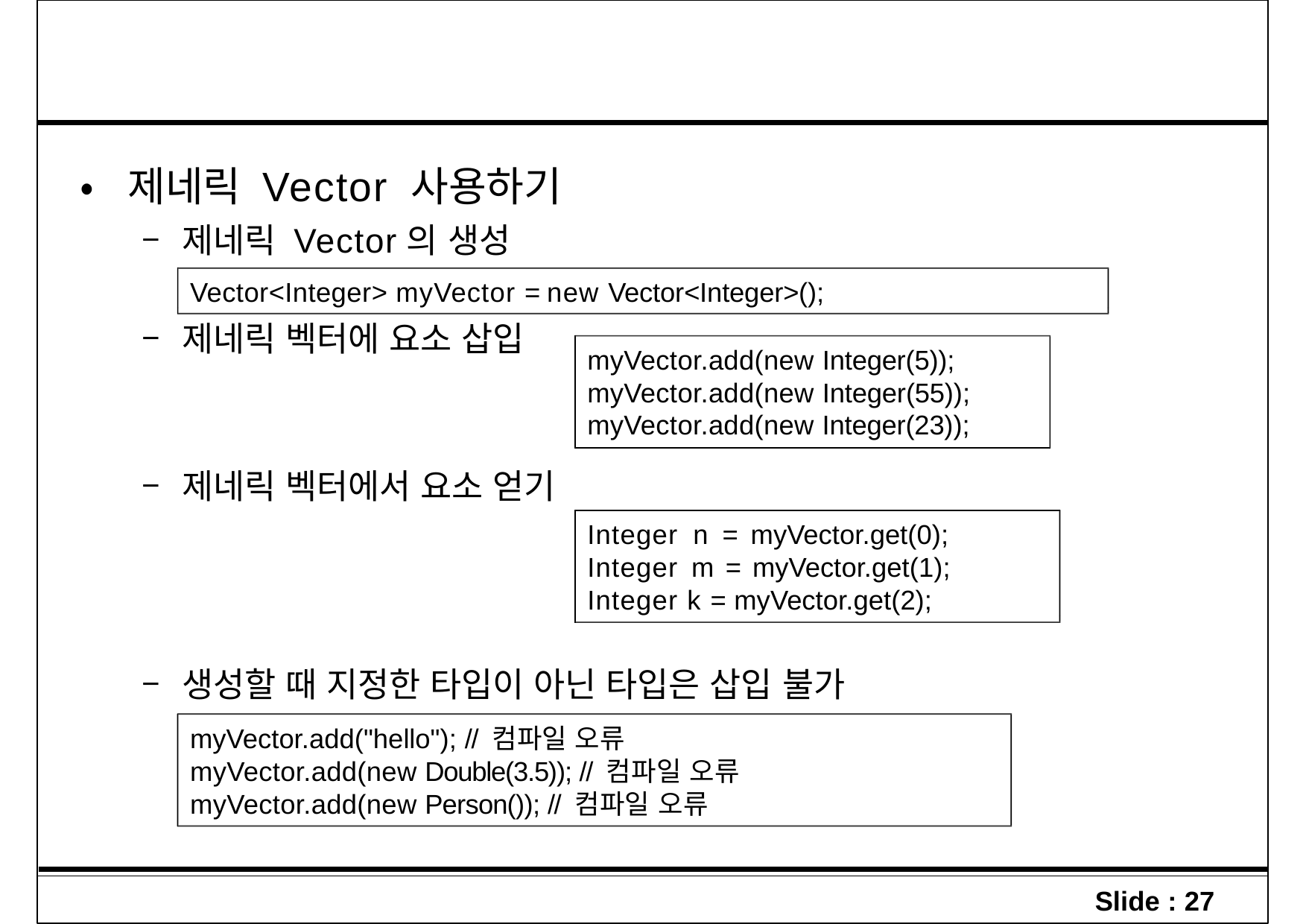

# •	제네릭 Vector 사용하기
–	제네릭 Vector의 생성
Vector<Integer> myVector = new Vector<Integer>();

–	제네릭 벡터에 요소 삽입

myVector.add(new Integer(5));  myVector.add(new Integer(55));  myVector.add(new Integer(23));
–	제네릭 벡터에서 요소 얻기
Integer n = myVector.get(0);  Integer m = myVector.get(1);  Integer k = myVector.get(2);

–	생성할 때 지정한 타입이 아닌 타입은 삽입 불가
myVector.add("hello"); // 컴파일 오류  myVector.add(new Double(3.5)); // 컴파일 오류  myVector.add(new Person()); // 컴파일 오류

Slide : 27